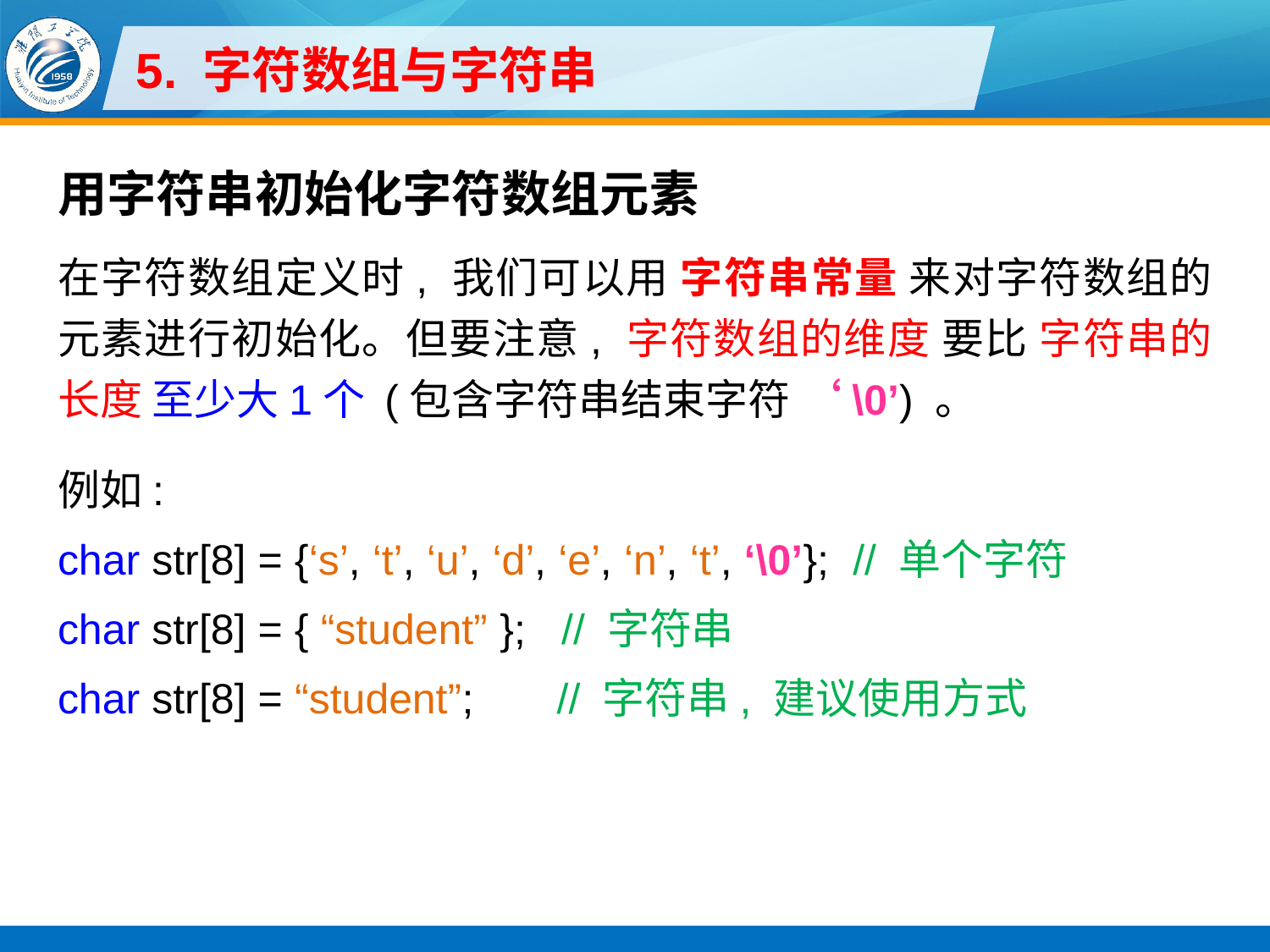

# 5. 字符数组与字符串
用字符串初始化字符数组元素
在字符数组定义时, 我们可以用 字符串常量 来对字符数组的元素进行初始化。但要注意, 字符数组的维度 要比 字符串的长度 至少大1个 (包含字符串结束字符 ‘\0’) 。
例如:
char str[8] = {‘s’, ‘t’, ‘u’, ‘d’, ‘e’, ‘n’, ‘t’, ‘\0’};  // 单个字符
char str[8] = { “student” };   // 字符串
char str[8] = “student”;       // 字符串, 建议使用方式